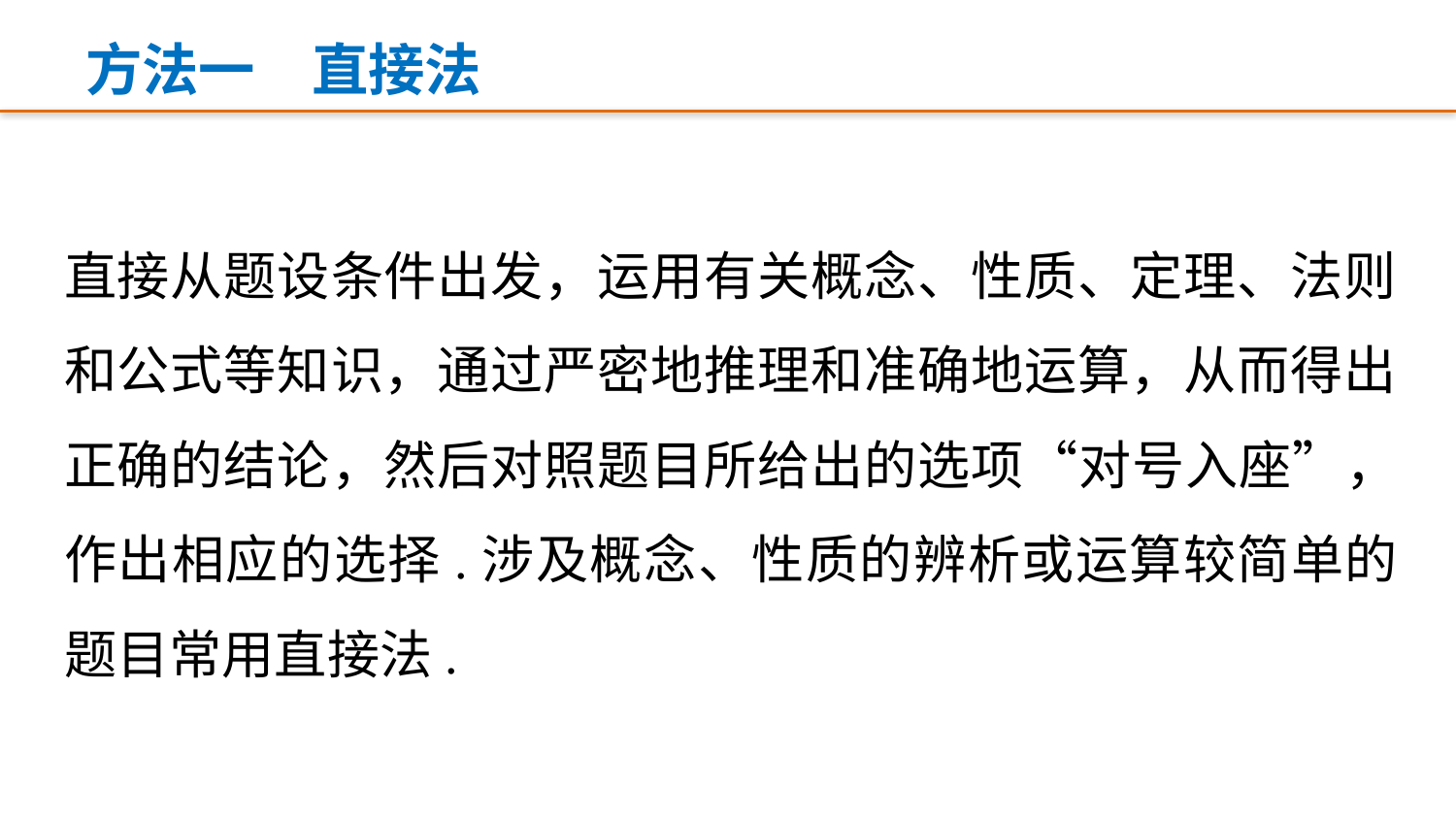

方法一　直接法
直接从题设条件出发，运用有关概念、性质、定理、法则和公式等知识，通过严密地推理和准确地运算，从而得出正确的结论，然后对照题目所给出的选项“对号入座”，作出相应的选择.涉及概念、性质的辨析或运算较简单的题目常用直接法.